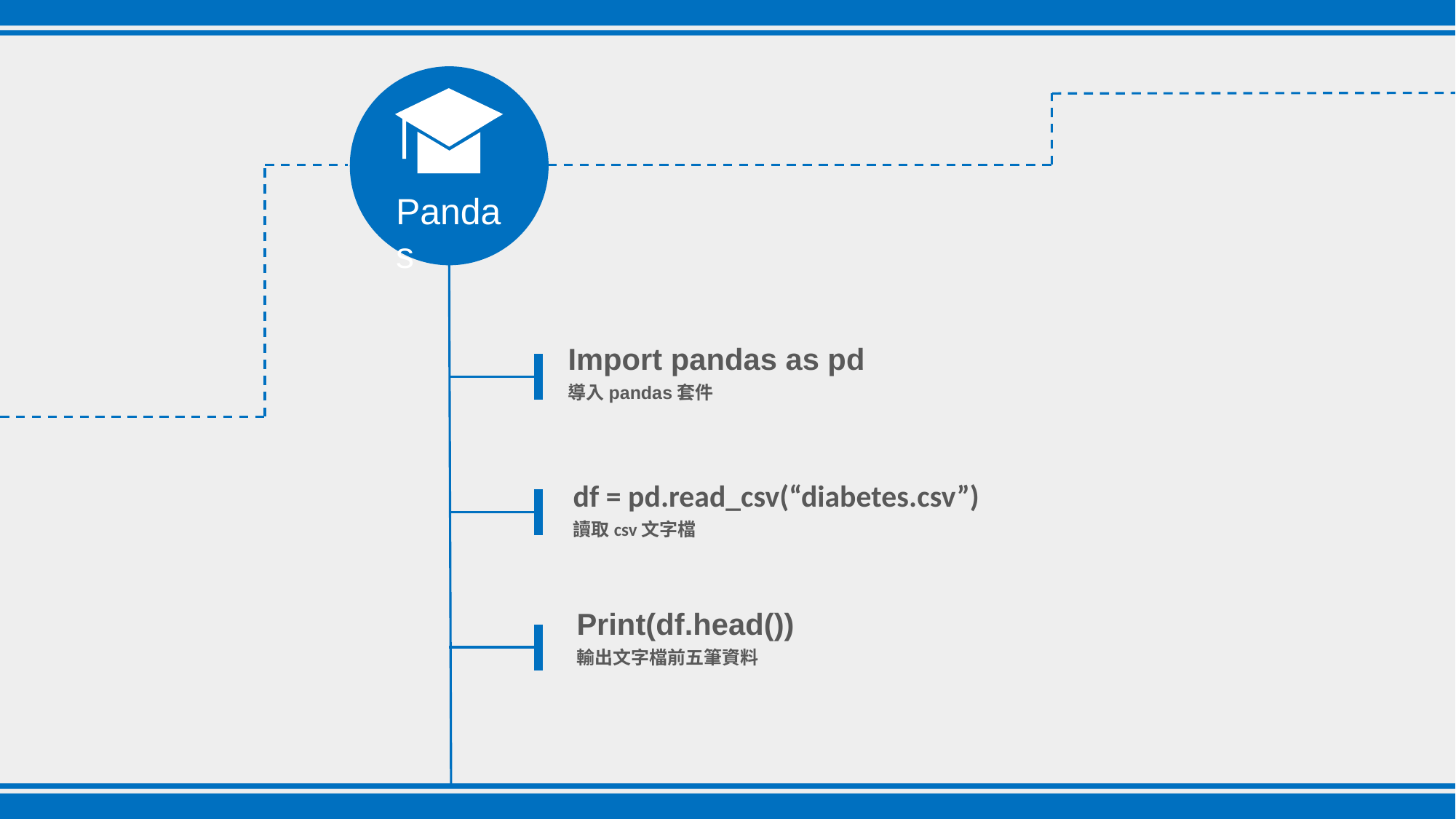

Pandas
Import pandas as pd
導入pandas套件
df = pd.read_csv(“diabetes.csv”)
讀取csv文字檔
Print(df.head())
輸出文字檔前五筆資料